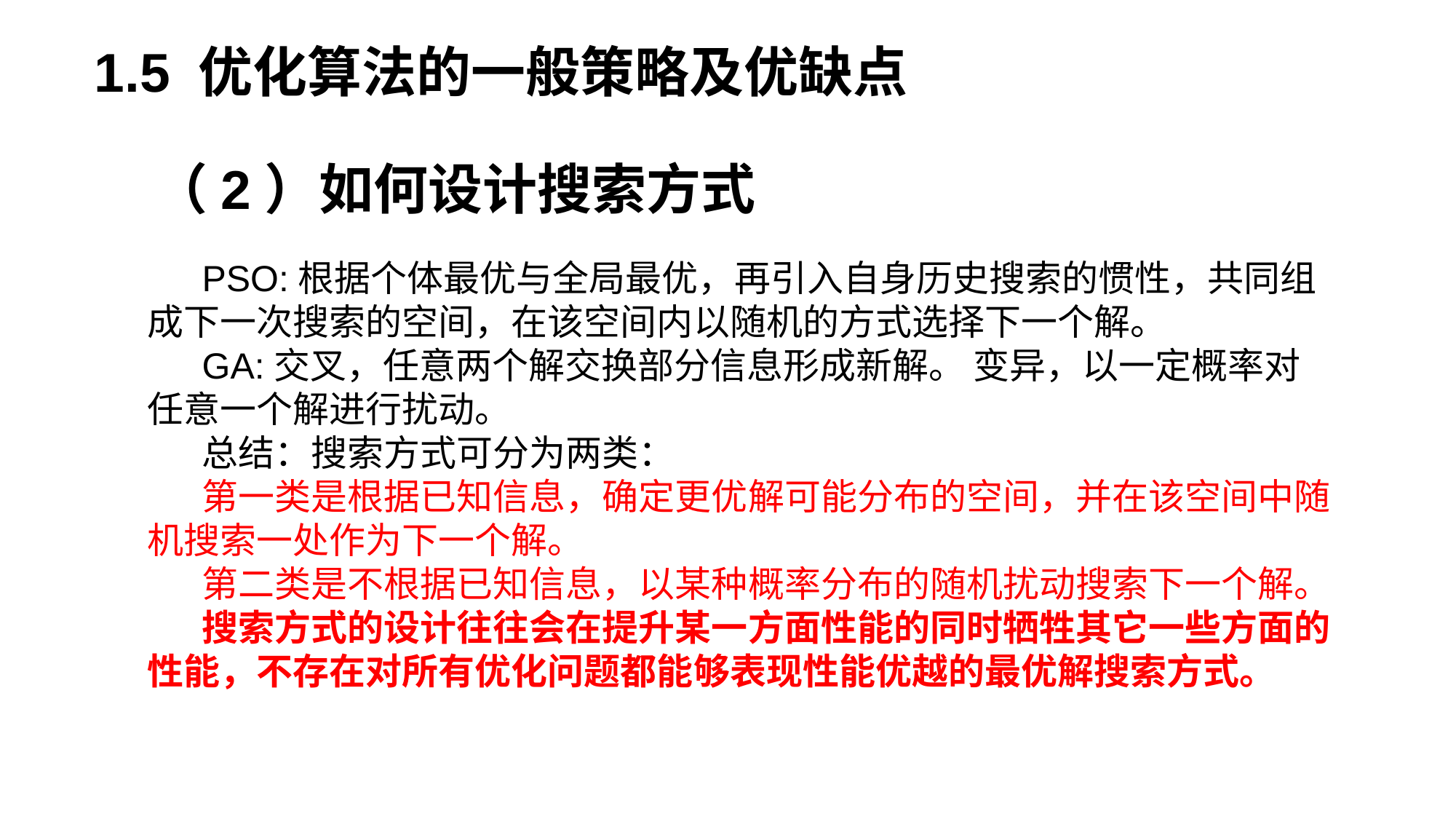

1.5 优化算法的一般策略及优缺点
（2）如何设计搜索方式
PSO:根据个体最优与全局最优，再引入自身历史搜索的惯性，共同组成下一次搜索的空间，在该空间内以随机的方式选择下一个解。
GA:交叉，任意两个解交换部分信息形成新解。 变异，以一定概率对任意一个解进行扰动。
总结：搜索方式可分为两类：
第一类是根据已知信息，确定更优解可能分布的空间，并在该空间中随机搜索一处作为下一个解。
第二类是不根据已知信息，以某种概率分布的随机扰动搜索下一个解。
搜索方式的设计往往会在提升某一方面性能的同时牺牲其它一些方面的性能，不存在对所有优化问题都能够表现性能优越的最优解搜索方式。